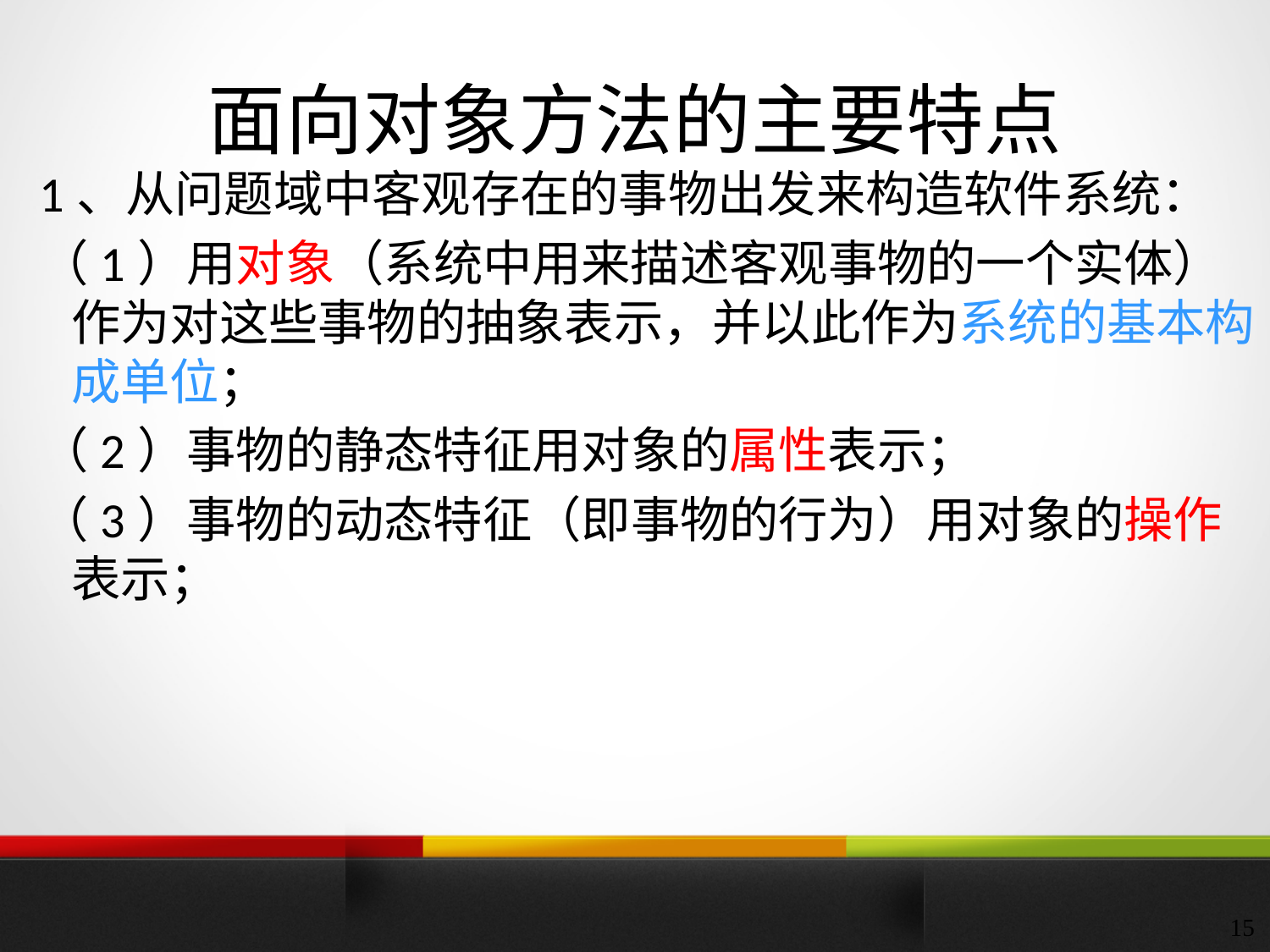

面向对象方法的主要特点
1、从问题域中客观存在的事物出发来构造软件系统：
（1）用对象（系统中用来描述客观事物的一个实体）作为对这些事物的抽象表示，并以此作为系统的基本构成单位；
（2）事物的静态特征用对象的属性表示；
（3）事物的动态特征（即事物的行为）用对象的操作表示；
15